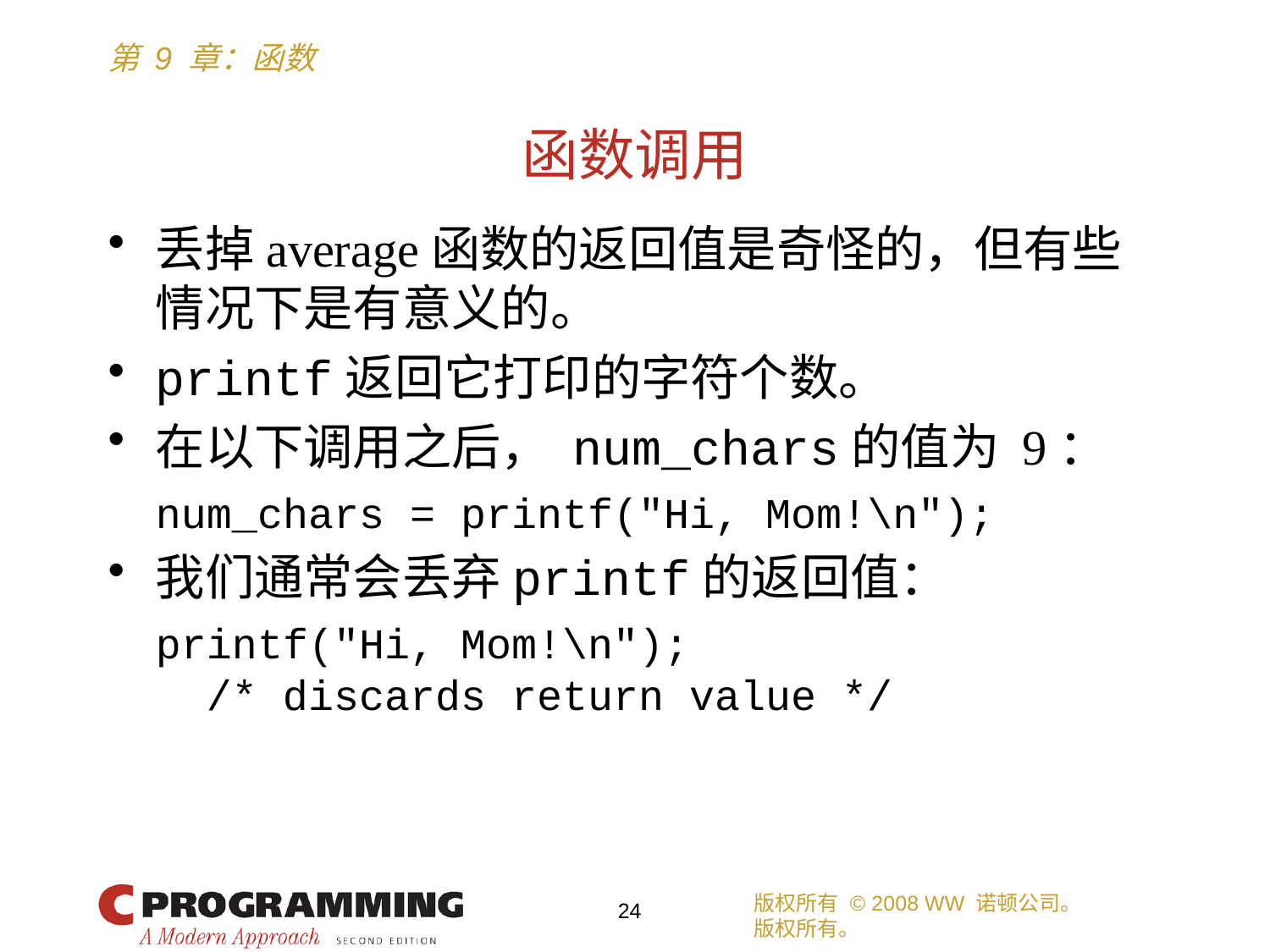

# 函数调用
丢掉average函数的返回值是奇怪的，但有些情况下是有意义的。
printf返回它打印的字符个数。
在以下调用之后， num_chars的值为 9：
	num_chars = printf("Hi, Mom!\n");
我们通常会丢弃printf的返回值：
	printf("Hi, Mom!\n");
	  /* discards return value */
版权所有 © 2008 WW 诺顿公司。
版权所有。
24